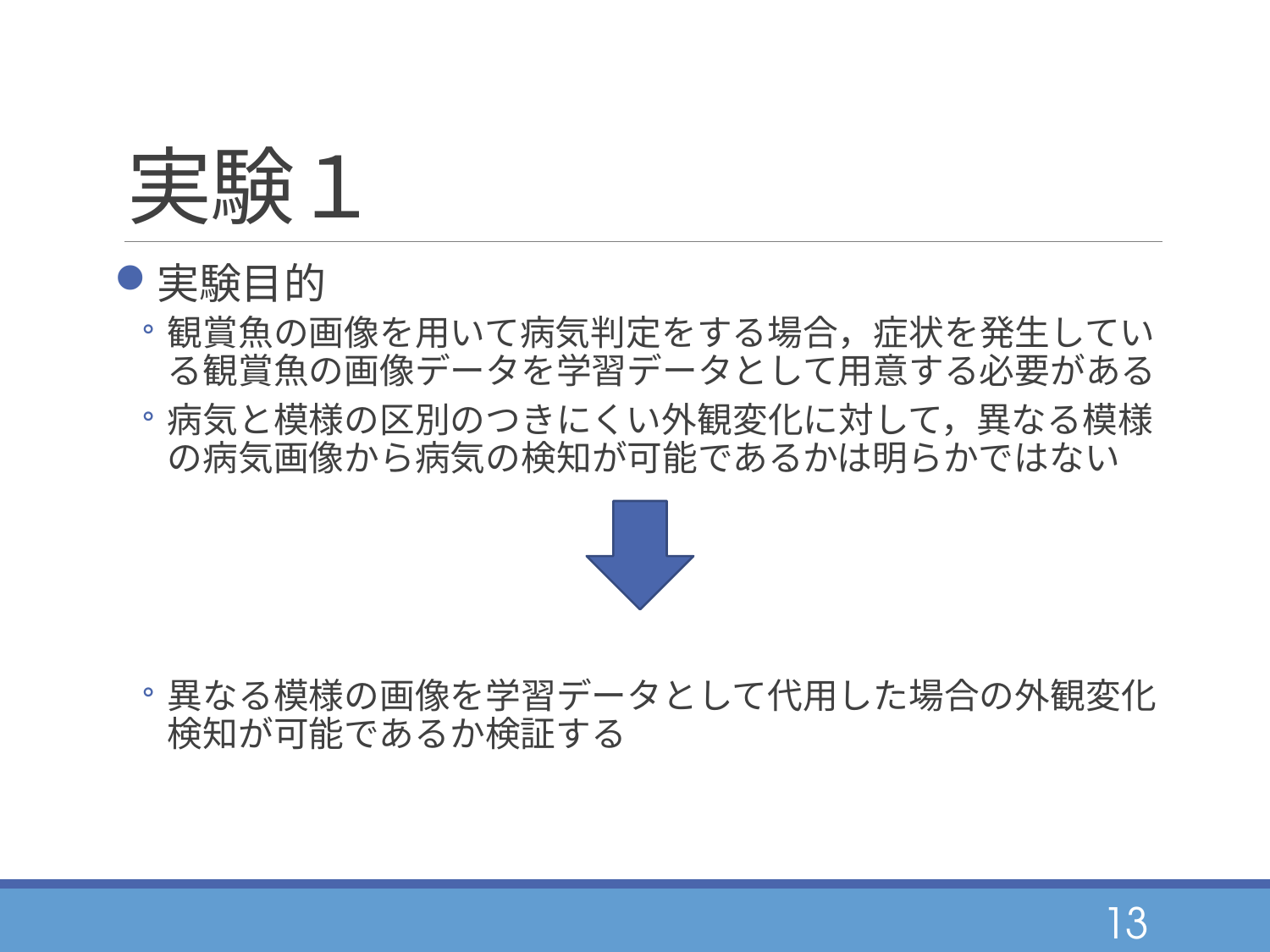

# 実験１
実験目的
観賞魚の画像を用いて病気判定をする場合，症状を発生している観賞魚の画像データを学習データとして用意する必要がある
病気と模様の区別のつきにくい外観変化に対して，異なる模様の病気画像から病気の検知が可能であるかは明らかではない

異なる模様の画像を学習データとして代用した場合の外観変化検知が可能であるか検証する

13